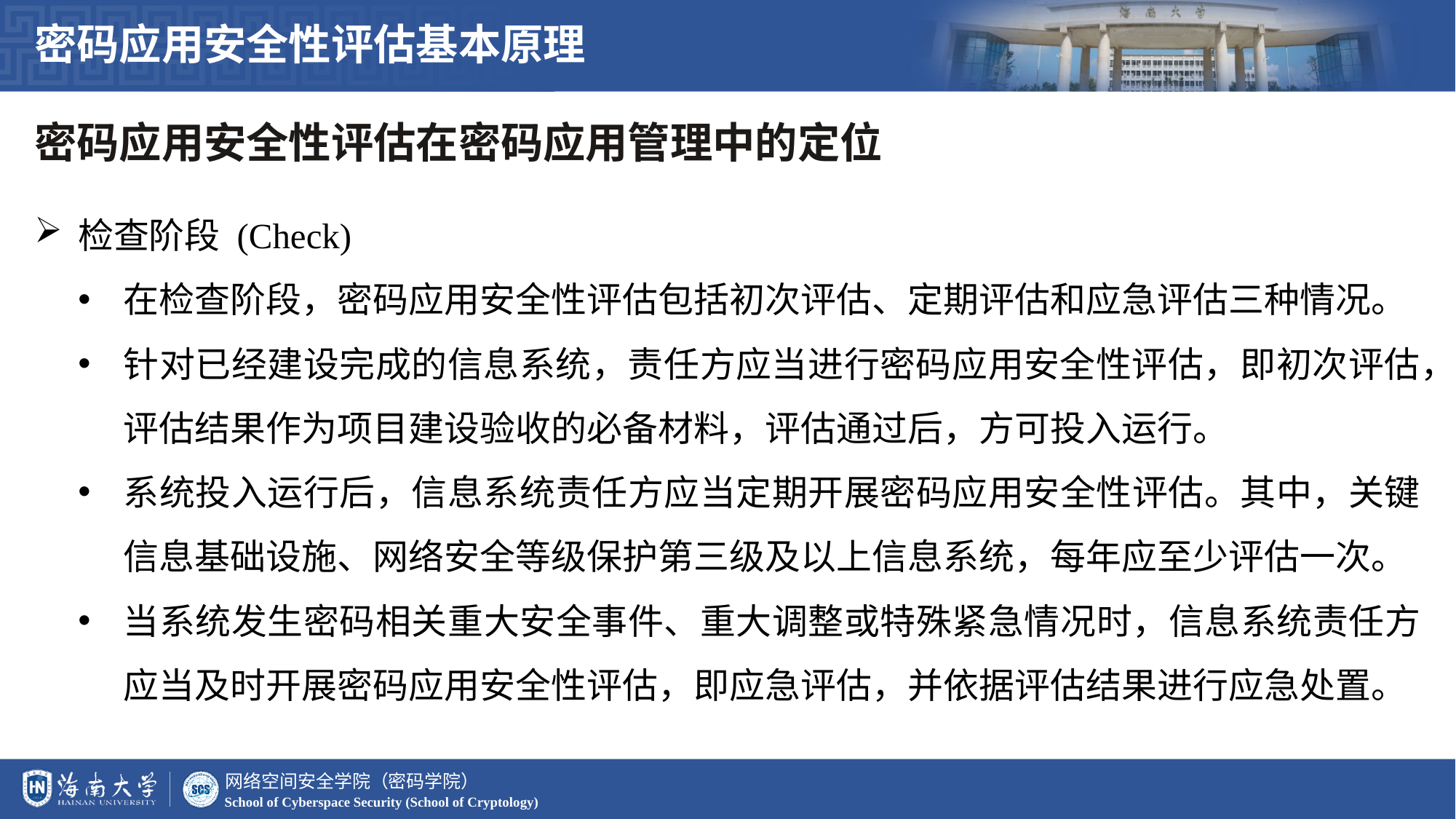

密码应用安全性评估基本原理
密码应用安全性评估在密码应用管理中的定位
检查阶段 (Check)
在检查阶段，密码应用安全性评估包括初次评估、定期评估和应急评估三种情况。
针对已经建设完成的信息系统，责任方应当进行密码应用安全性评估，即初次评估，评估结果作为项目建设验收的必备材料，评估通过后，方可投入运行。
系统投入运行后，信息系统责任方应当定期开展密码应用安全性评估。其中，关键信息基础设施、网络安全等级保护第三级及以上信息系统，每年应至少评估一次。
当系统发生密码相关重大安全事件、重大调整或特殊紧急情况时，信息系统责任方应当及时开展密码应用安全性评估，即应急评估，并依据评估结果进行应急处置。
34